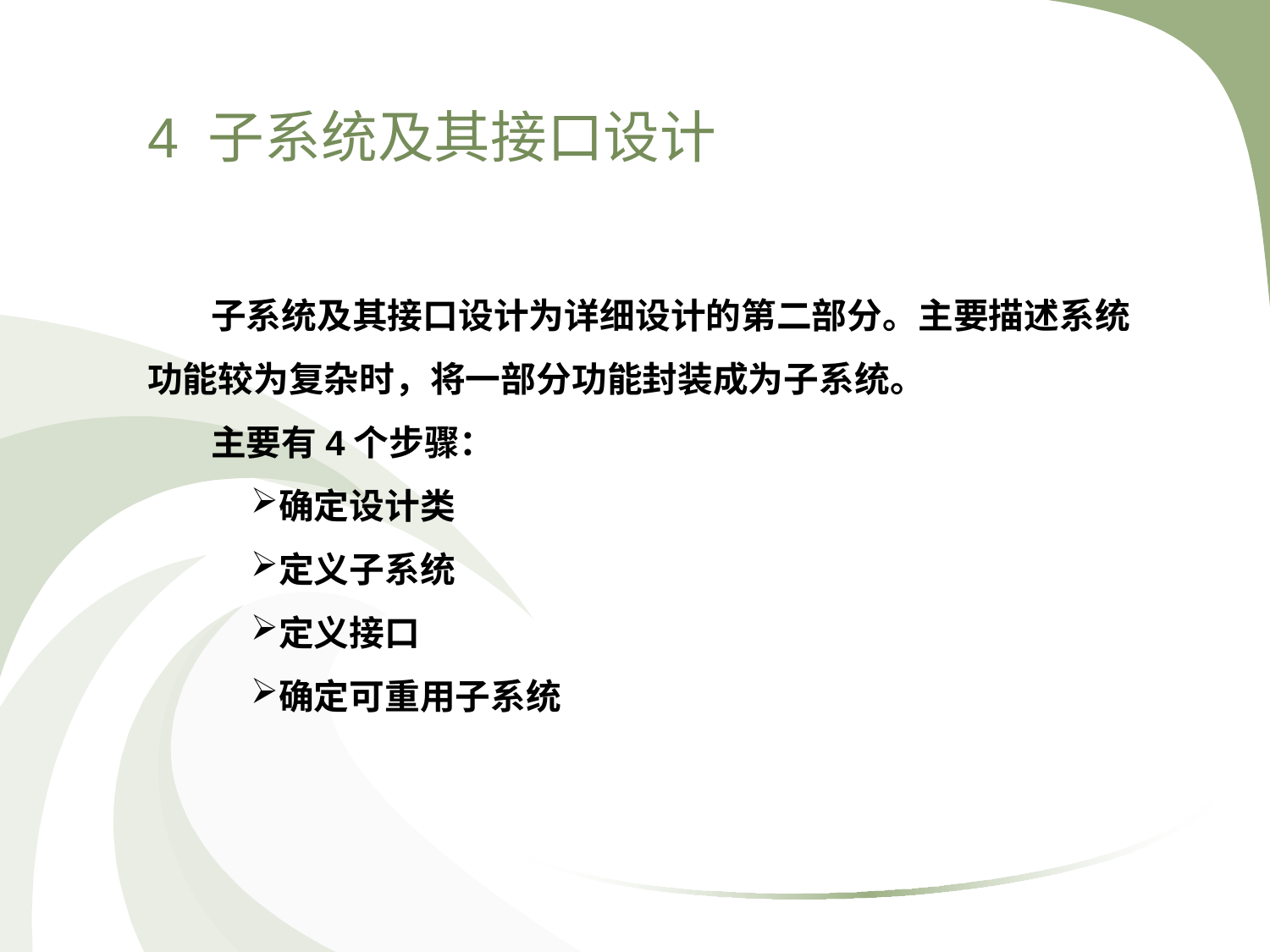

4 子系统及其接口设计
子系统及其接口设计为详细设计的第二部分。主要描述系统功能较为复杂时，将一部分功能封装成为子系统。
主要有4个步骤：
确定设计类
定义子系统
定义接口
确定可重用子系统